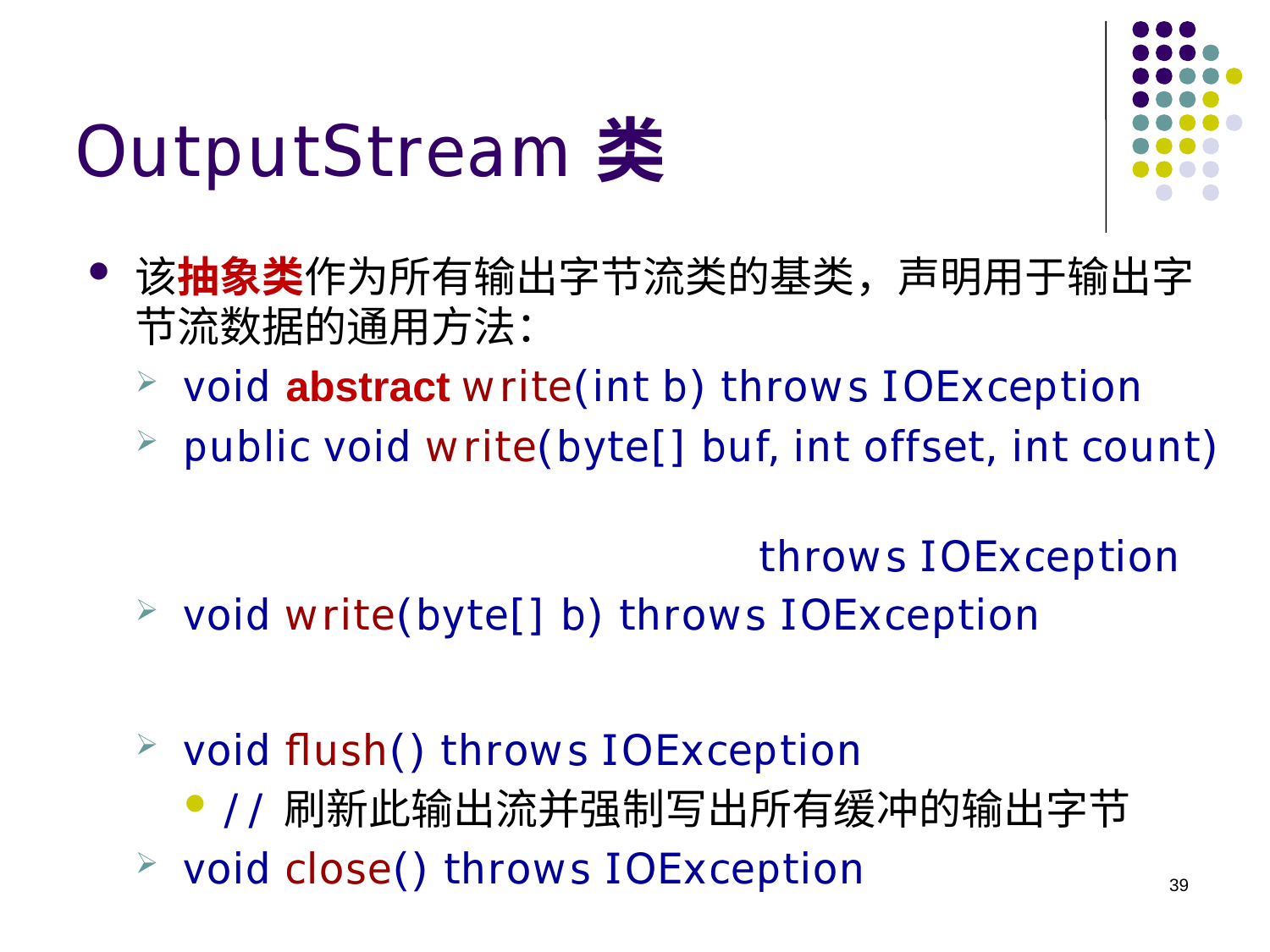

# OutputStream类
该抽象类作为所有输出字节流类的基类，声明用于输出字节流数据的通用方法：
void abstract write(int b) throws IOException
public void write(byte[] buf, int offset, int count)
                                                  throws IOException
void write(byte[] b) throws IOException

void flush() throws IOException
//刷新此输出流并强制写出所有缓冲的输出字节
void close() throws IOException
39